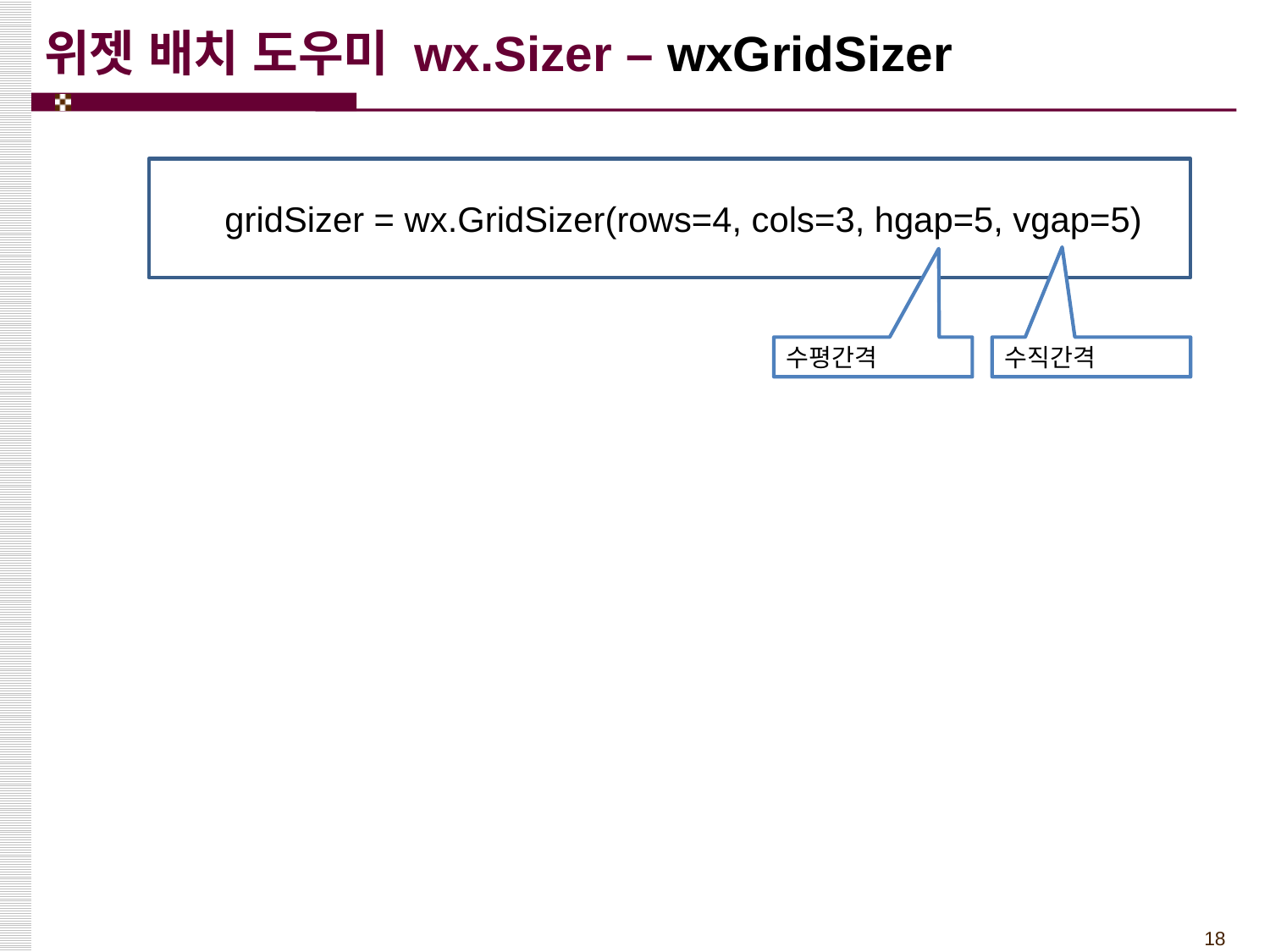

# 위젯 배치 도우미 wx.Sizer – wxGridSizer
gridSizer = wx.GridSizer(rows=4, cols=3, hgap=5, vgap=5)
수평간격
수직간격